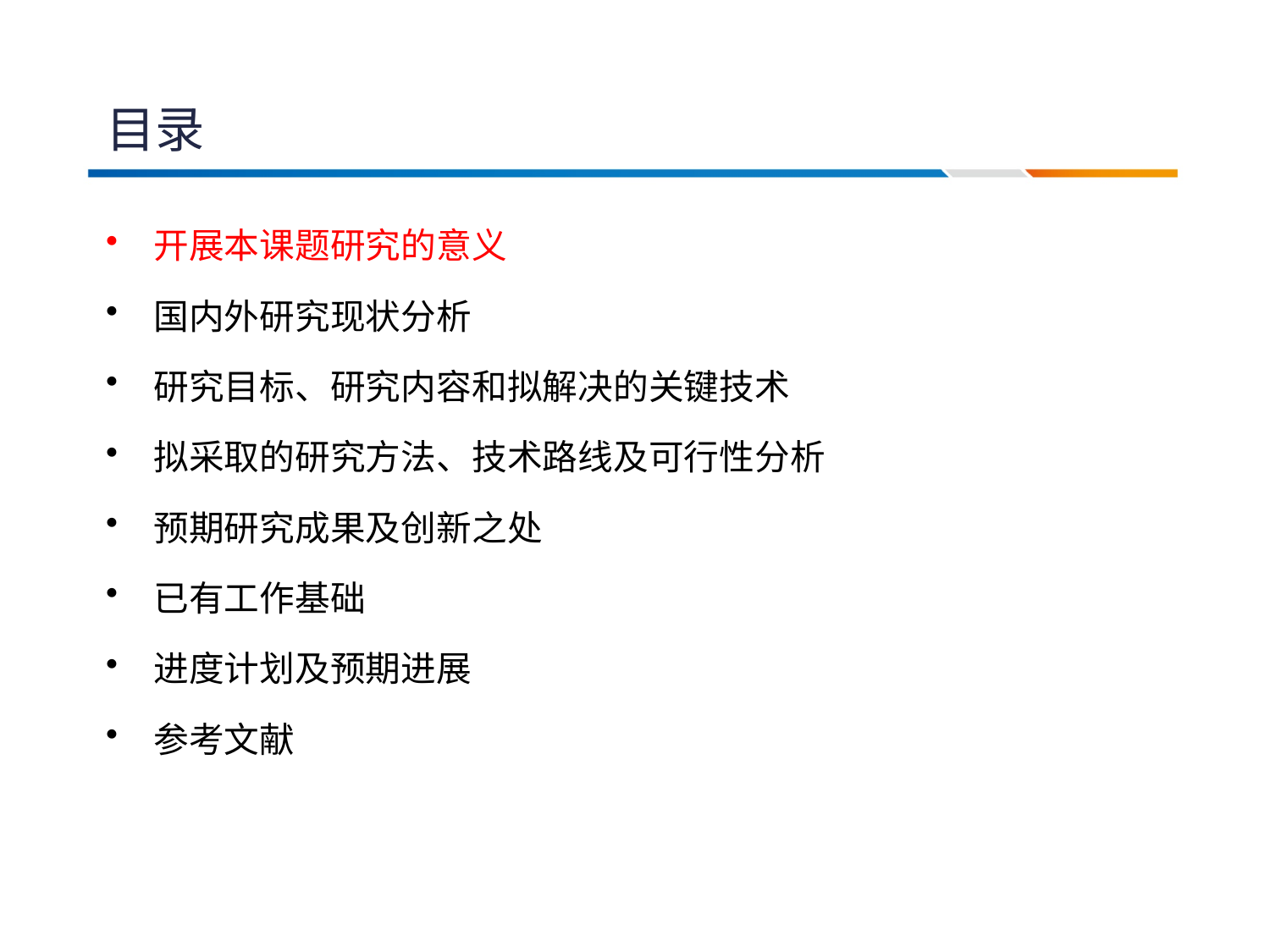

# 目录
开展本课题研究的意义
国内外研究现状分析
研究目标、研究内容和拟解决的关键技术
拟采取的研究方法、技术路线及可行性分析
预期研究成果及创新之处
已有工作基础
进度计划及预期进展
参考文献